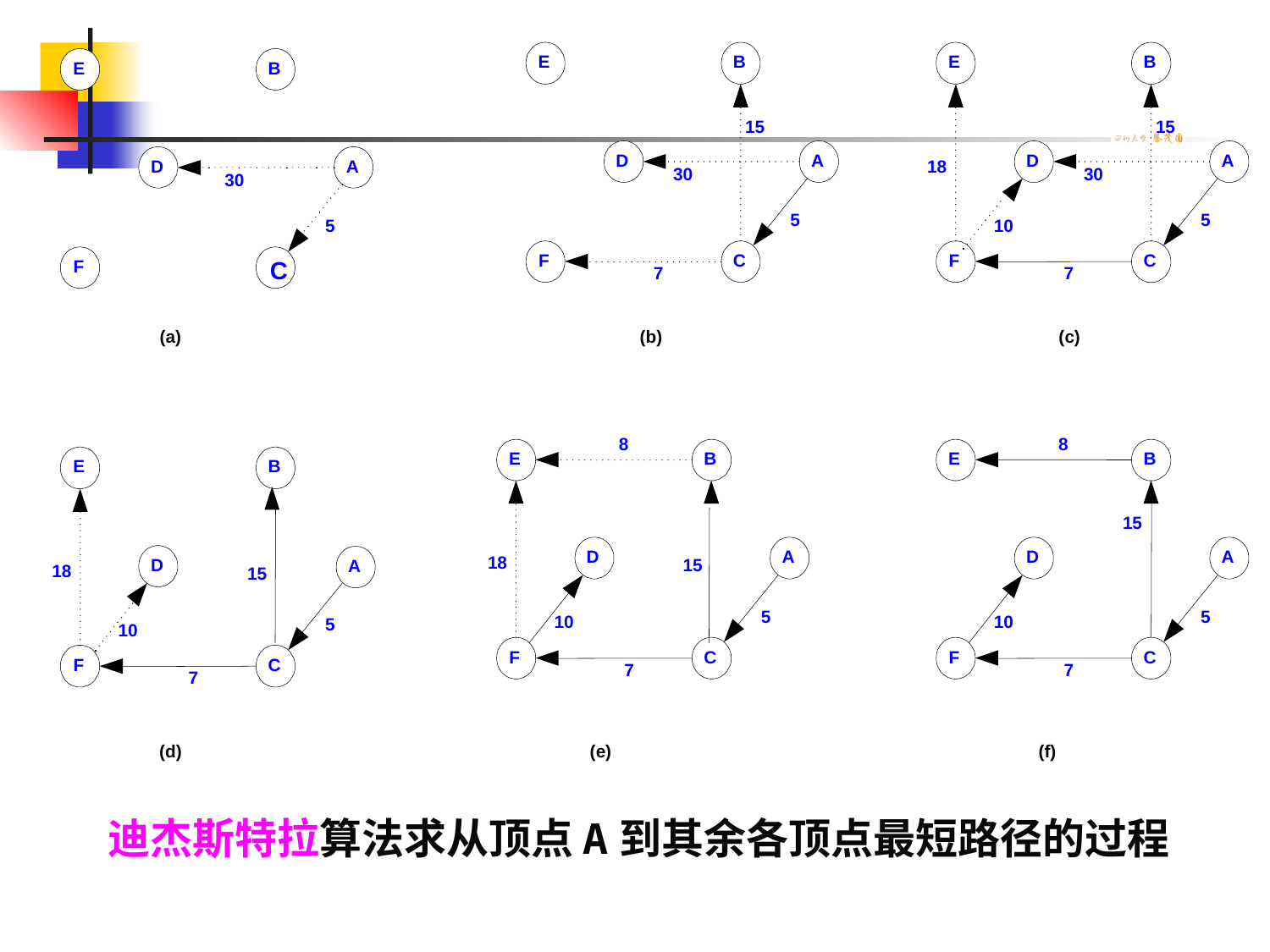

E
B

15

D
A

30

5

F
C

7
(b)

E
B

15

D
A

18

30

5
10

F
C

7
(c)

E
B

D
A

30

5

F
C
(a)

8

E
B

D
A
18
15

5
10

F
C

7
(e)
8

E
B

15

D
A

5
10

F
C

7
(f)

E
B

D
A
18
15

5
10

F
C

7
(d)
迪杰斯特拉算法求从顶点A到其余各顶点最短路径的过程